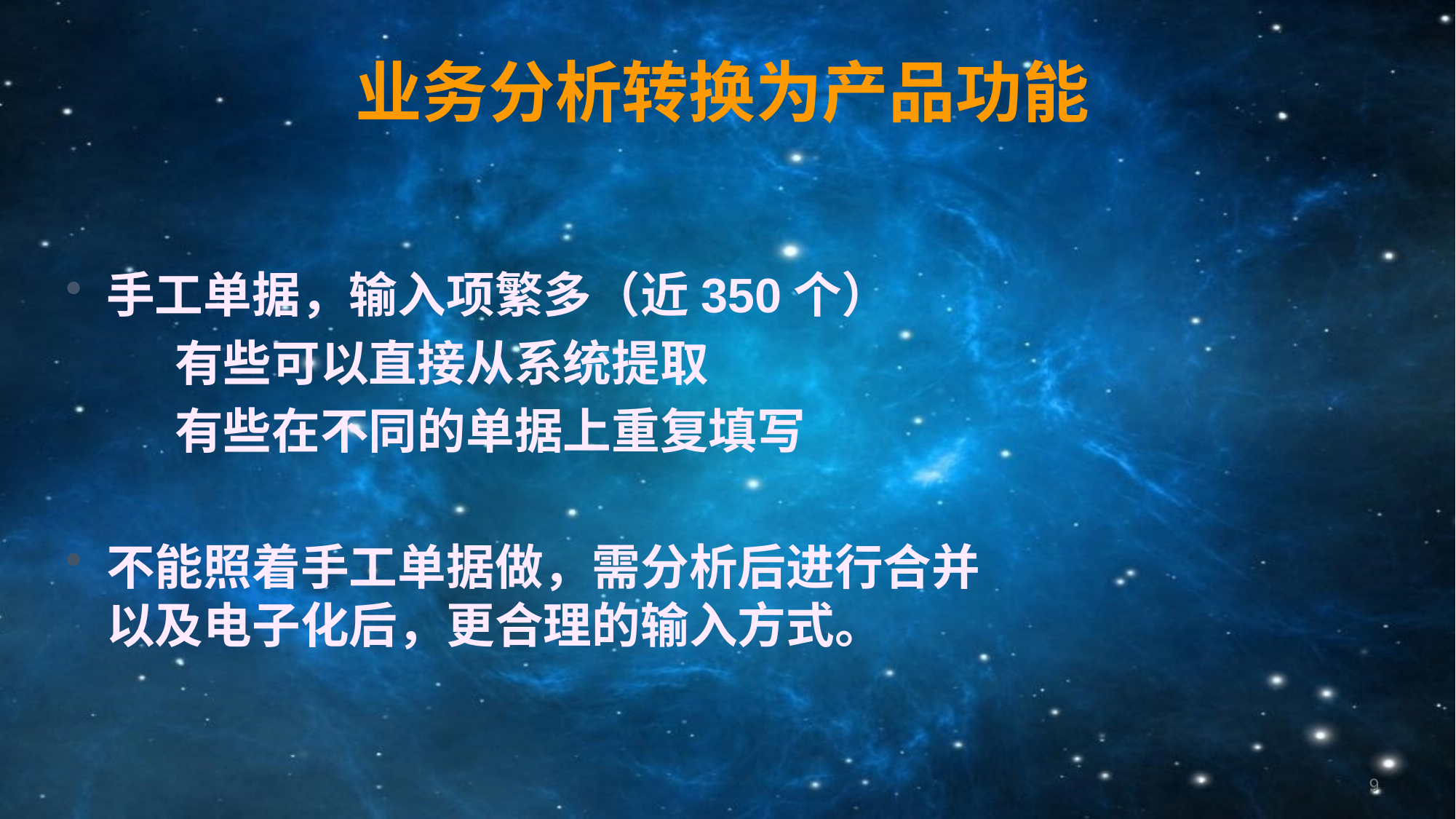

# 业务分析转换为产品功能

手工单据，输入项繁多（近350个）
	有些可以直接从系统提取
	有些在不同的单据上重复填写

不能照着手工单据做，需分析后进行合并
以及电子化后，更合理的输入方式。
9